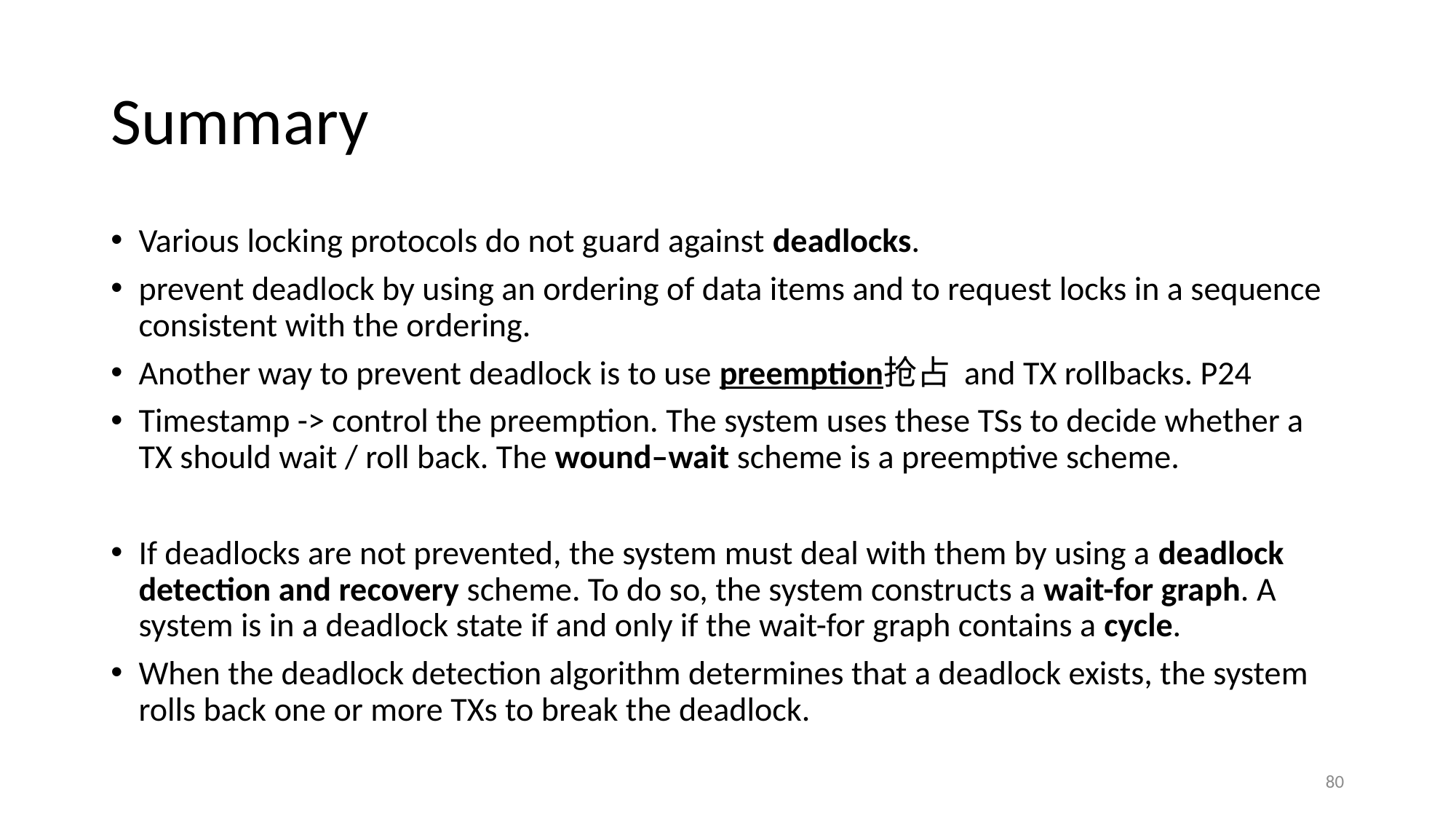

# Summary
Various locking protocols do not guard against deadlocks.
prevent deadlock by using an ordering of data items and to request locks in a sequence consistent with the ordering.
Another way to prevent deadlock is to use preemption抢占 and TX rollbacks. P24
Timestamp -> control the preemption. The system uses these TSs to decide whether a TX should wait / roll back. The wound–wait scheme is a preemptive scheme.

If deadlocks are not prevented, the system must deal with them by using a deadlock detection and recovery scheme. To do so, the system constructs a wait-for graph. A system is in a deadlock state if and only if the wait-for graph contains a cycle.
When the deadlock detection algorithm determines that a deadlock exists, the system rolls back one or more TXs to break the deadlock.
80